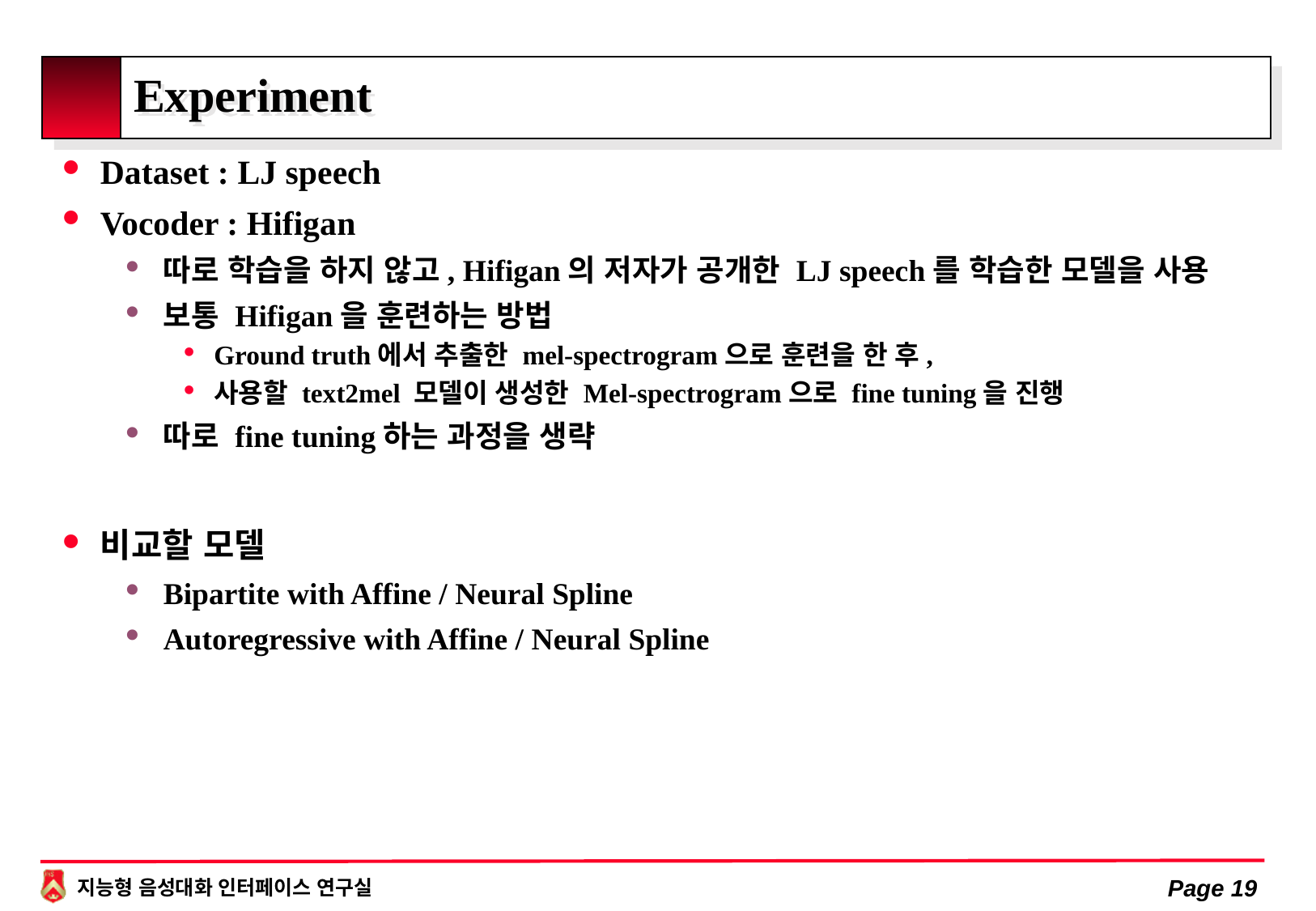

# Experiment
Dataset : LJ speech
Vocoder : Hifigan
따로 학습을 하지 않고, Hifigan의 저자가 공개한 LJ speech를 학습한 모델을 사용
보통 Hifigan을 훈련하는 방법
Ground truth에서 추출한 mel-spectrogram으로 훈련을 한 후,
사용할 text2mel 모델이 생성한 Mel-spectrogram으로 fine tuning을 진행
따로 fine tuning하는 과정을 생략

비교할 모델
Bipartite with Affine / Neural Spline
Autoregressive with Affine / Neural Spline
Page 19